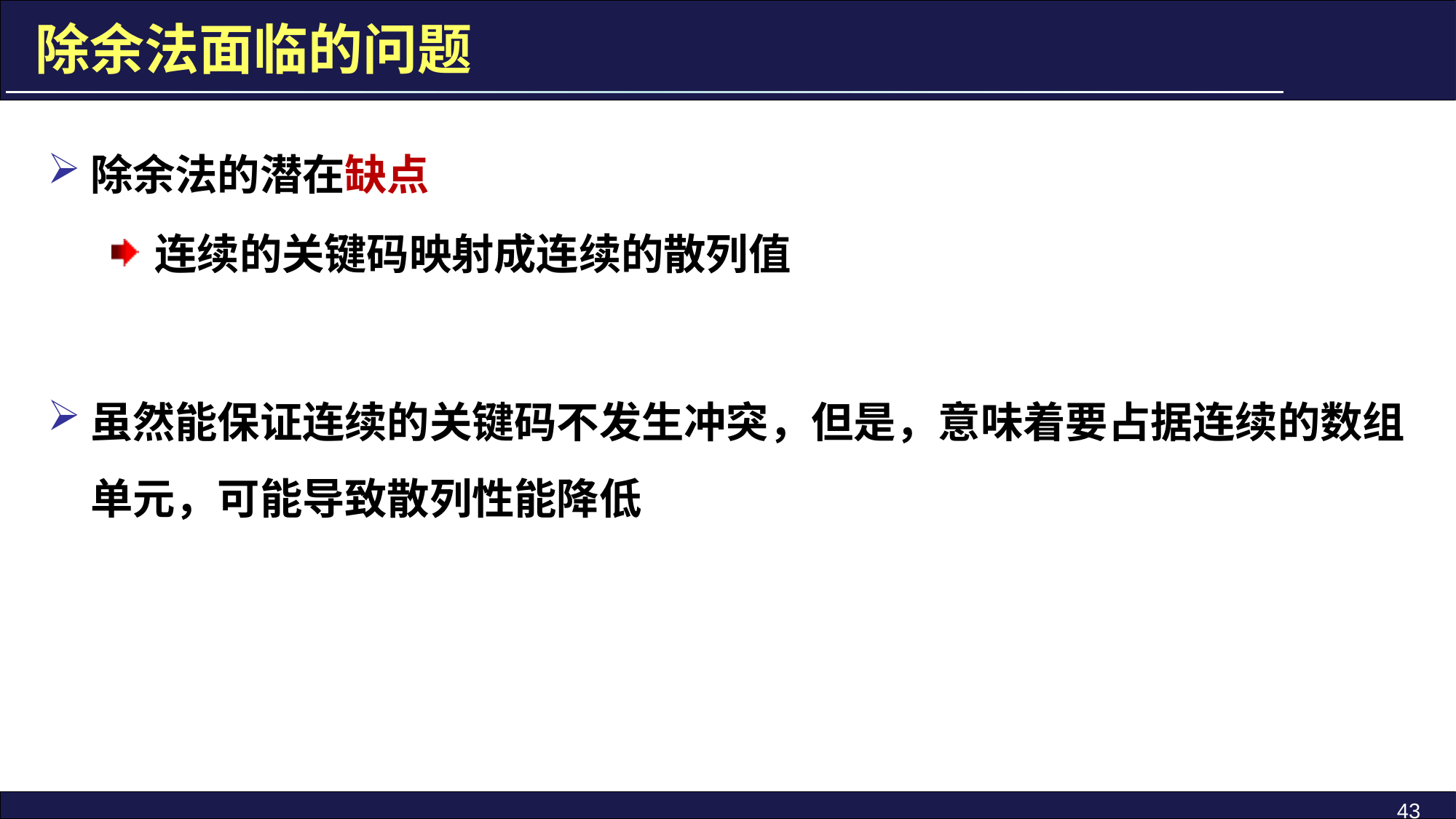

除余法面临的问题
除余法的潜在缺点
连续的关键码映射成连续的散列值

虽然能保证连续的关键码不发生冲突，但是，意味着要占据连续的数组单元，可能导致散列性能降低
43